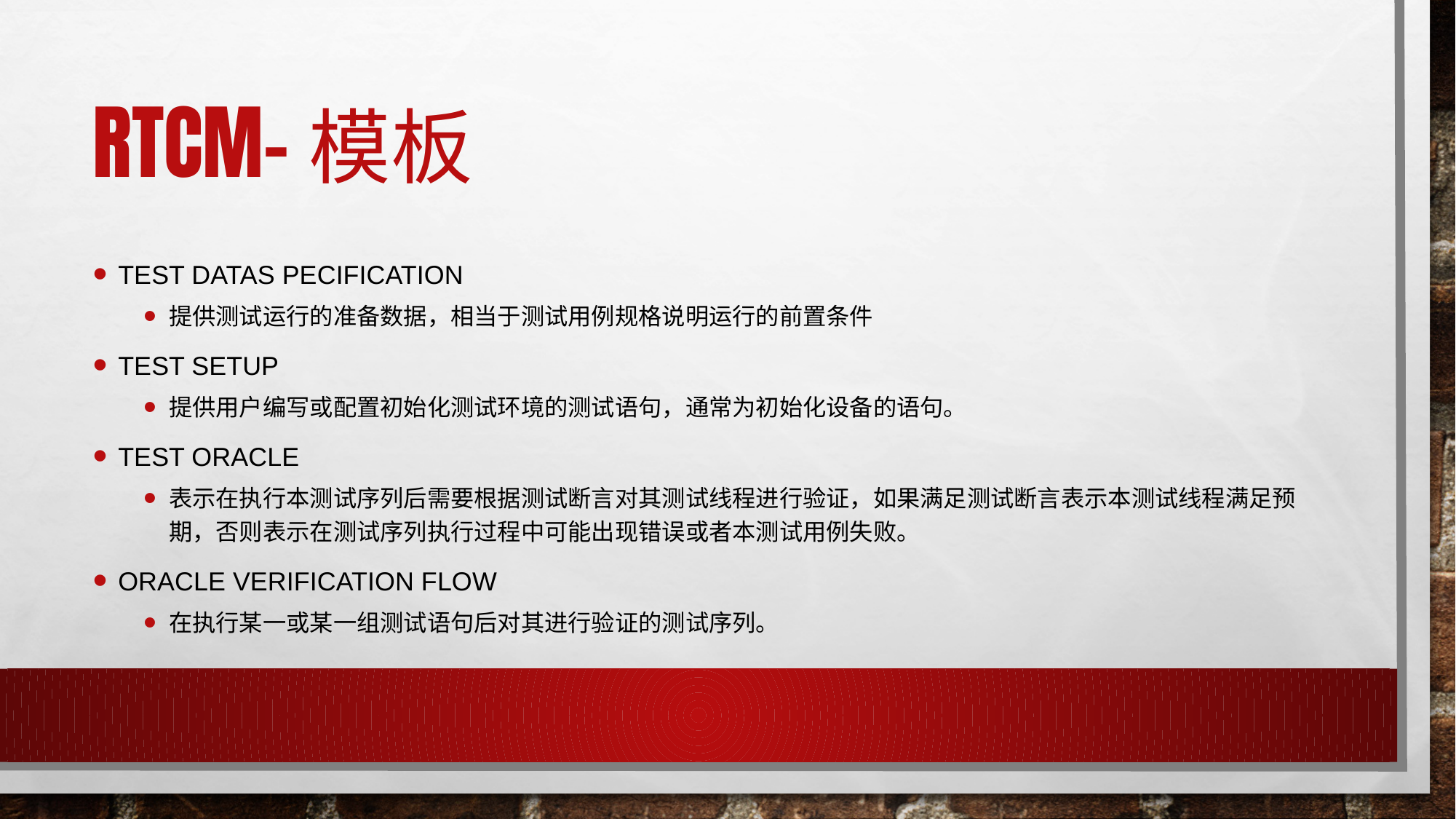

# RTCM-模板
Test DataS pecification
提供测试运行的准备数据，相当于测试用例规格说明运行的前置条件
Test Setup
提供用户编写或配置初始化测试环境的测试语句，通常为初始化设备的语句。
Test Oracle
表示在执行本测试序列后需要根据测试断言对其测试线程进行验证，如果满足测试断言表示本测试线程满足预期，否则表示在测试序列执行过程中可能出现错误或者本测试用例失败。
Oracle Verification Flow
在执行某一或某一组测试语句后对其进行验证的测试序列。